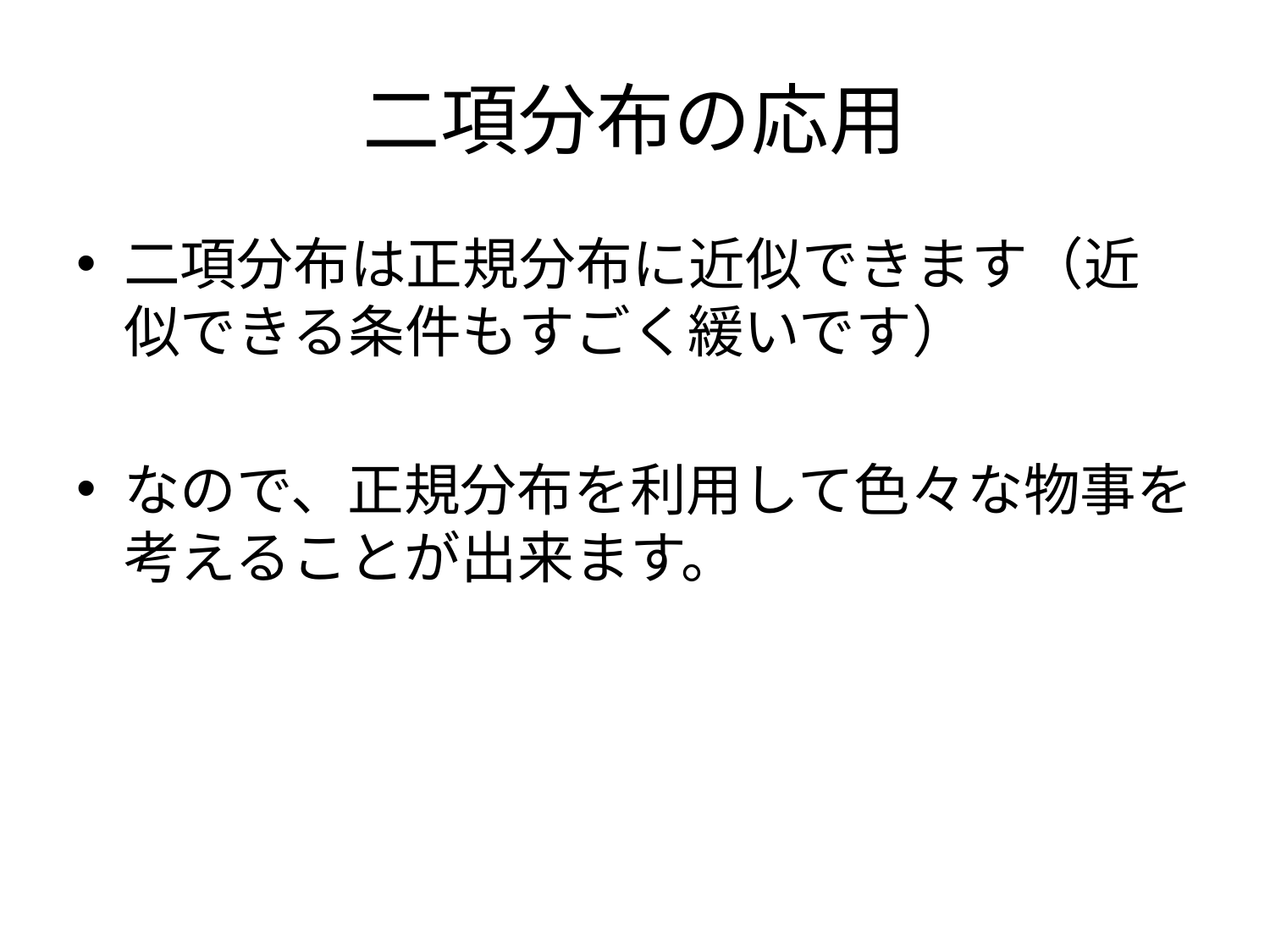

# 二項分布の応用
二項分布は正規分布に近似できます（近似できる条件もすごく緩いです）

なので、正規分布を利用して色々な物事を考えることが出来ます。